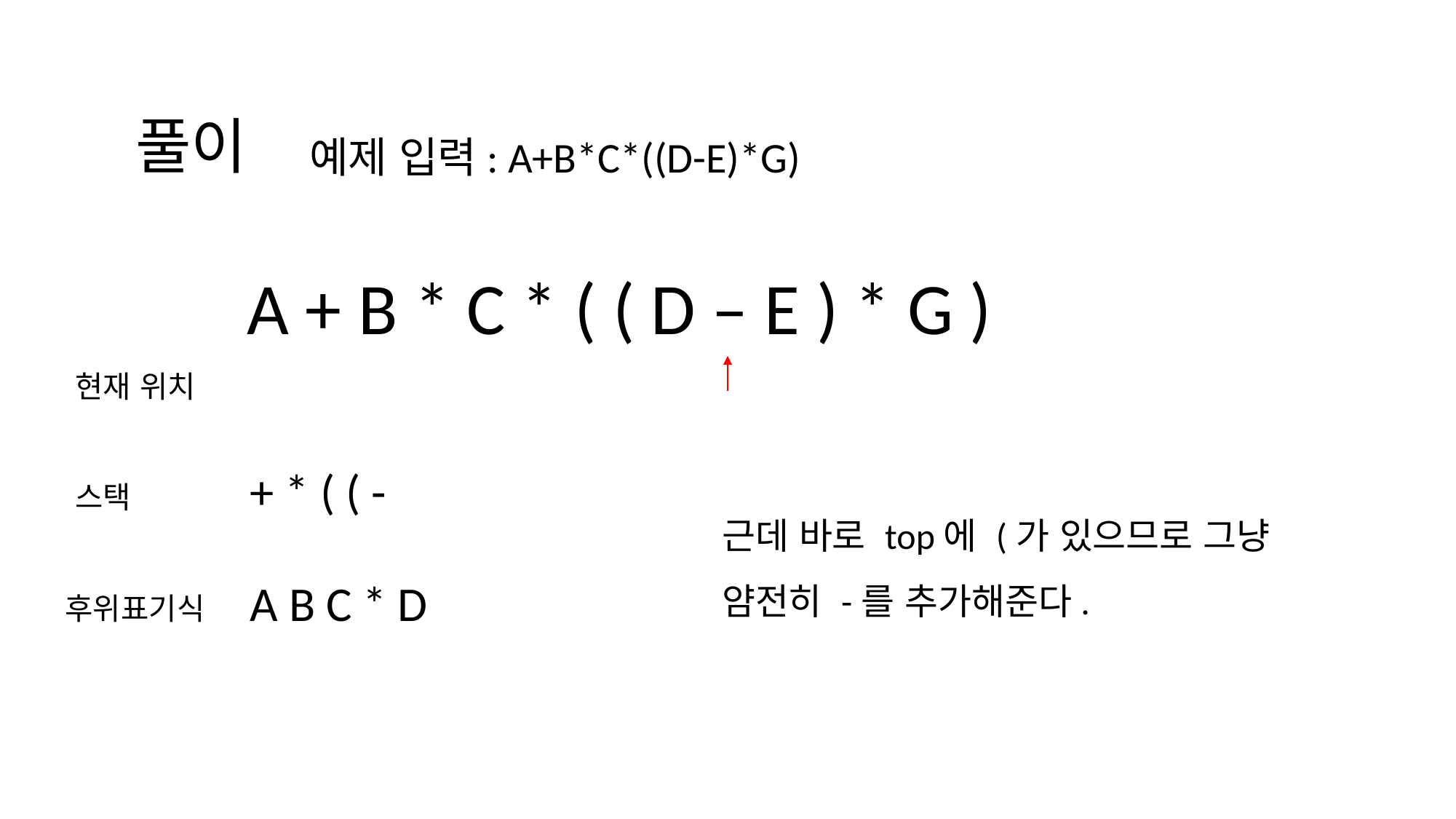

풀이
예제 입력: A+B*C*((D-E)*G)
A + B * C * ( ( D – E ) * G )
현재 위치
+ * ( ( -
스택
근데 바로 top에 (가 있으므로 그냥 얌전히 -를 추가해준다.
A B C * D
후위표기식